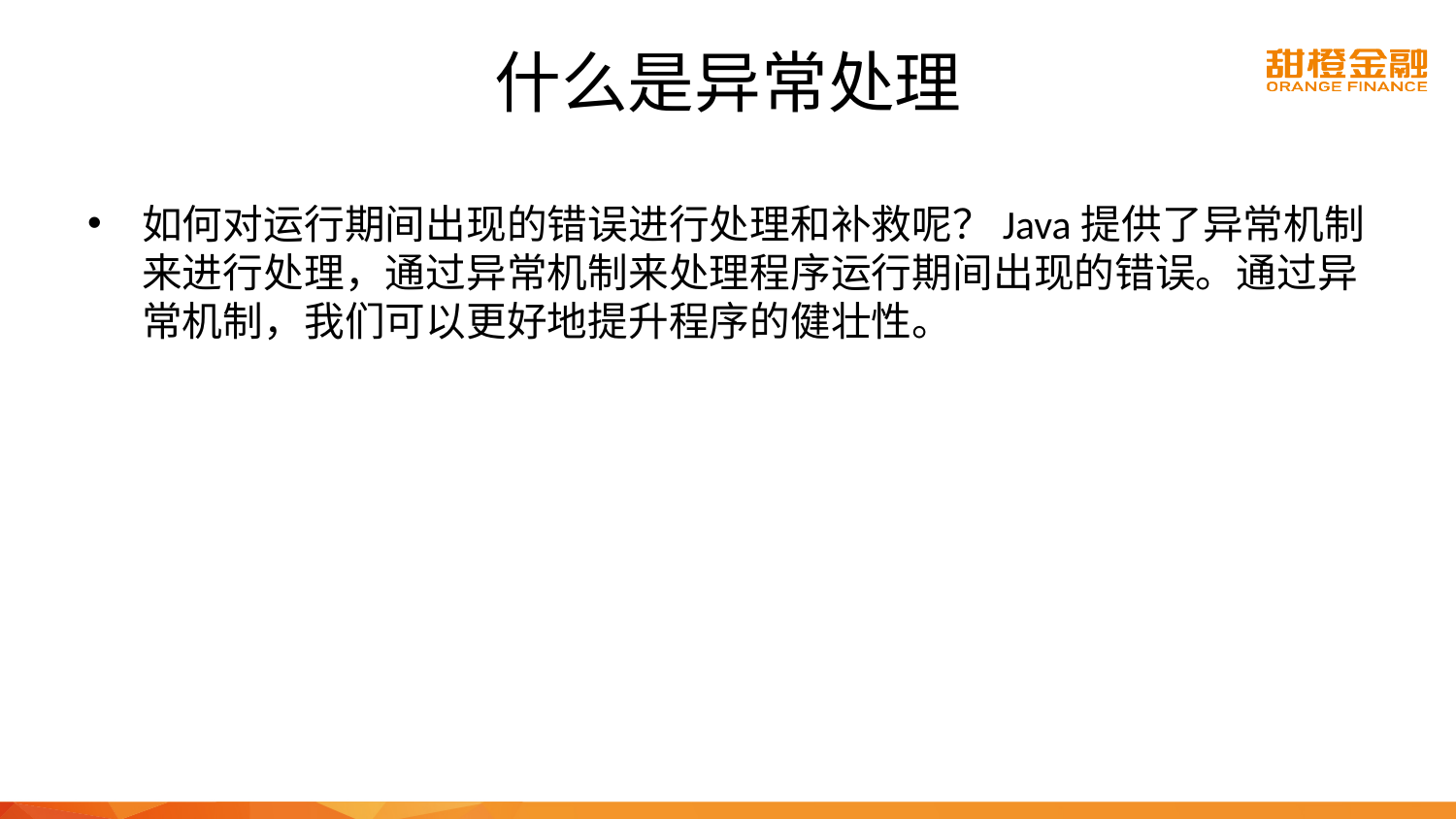

# 什么是异常处理
如何对运行期间出现的错误进行处理和补救呢？Java提供了异常机制来进行处理，通过异常机制来处理程序运行期间出现的错误。通过异常机制，我们可以更好地提升程序的健壮性。